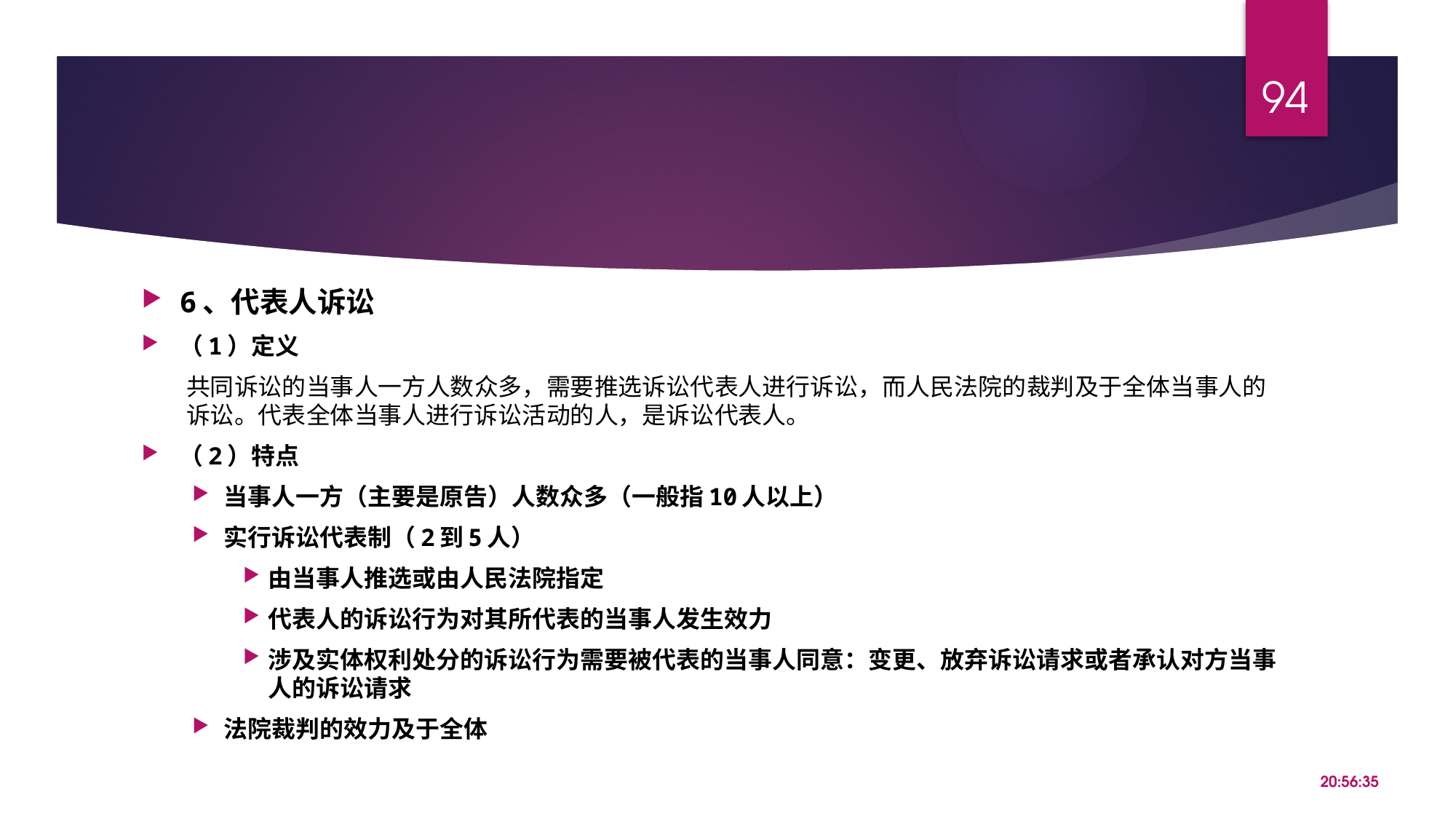

94
#
6、代表人诉讼
（1）定义
共同诉讼的当事人一方人数众多，需要推选诉讼代表人进行诉讼，而人民法院的裁判及于全体当事人的诉讼。代表全体当事人进行诉讼活动的人，是诉讼代表人。
（2）特点
当事人一方（主要是原告）人数众多（一般指10人以上）
实行诉讼代表制（2到5人）
由当事人推选或由人民法院指定
代表人的诉讼行为对其所代表的当事人发生效力
涉及实体权利处分的诉讼行为需要被代表的当事人同意：变更、放弃诉讼请求或者承认对方当事人的诉讼请求
法院裁判的效力及于全体

20:56:35